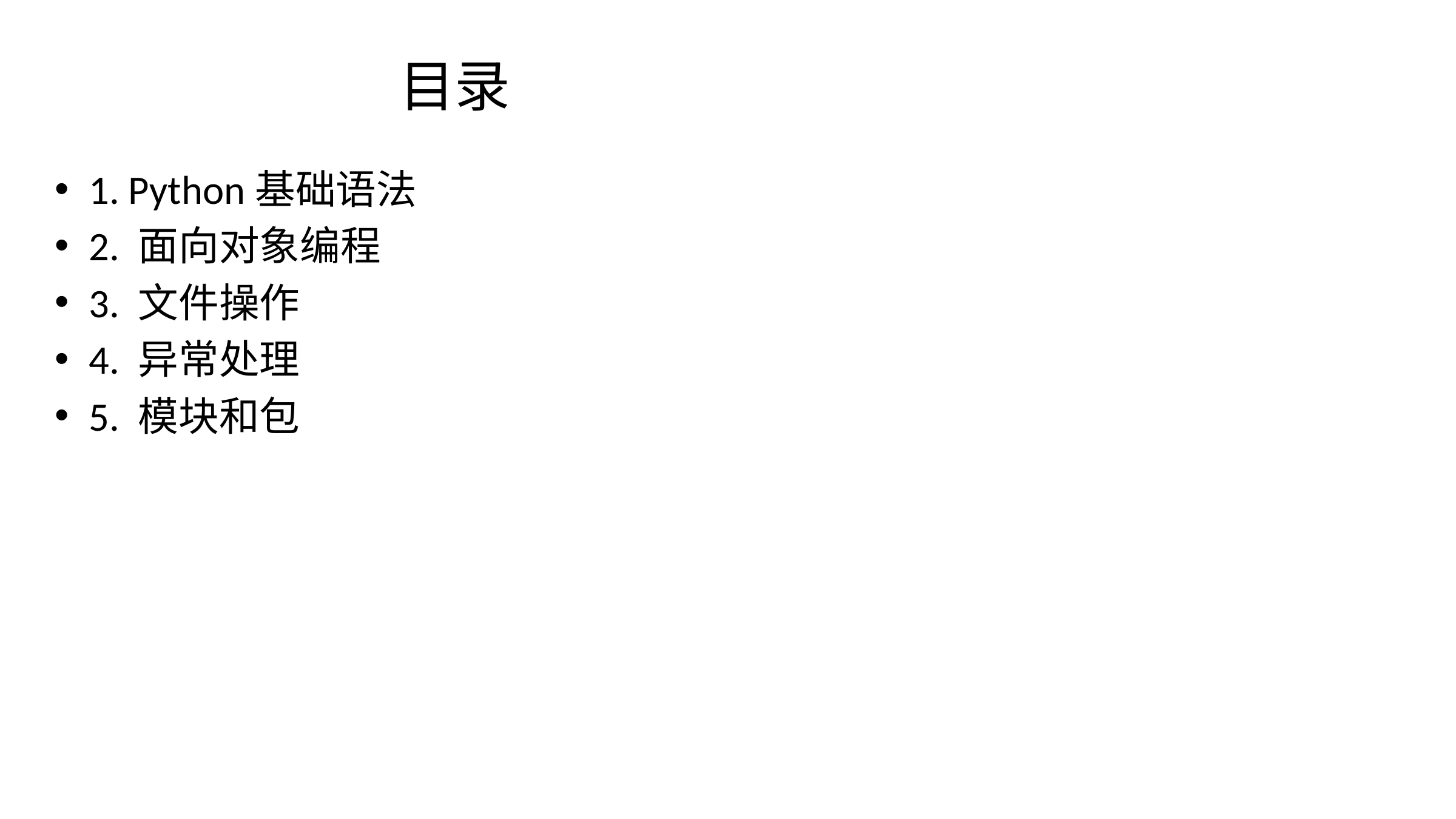

# 目录
1. Python基础语法
2. 面向对象编程
3. 文件操作
4. 异常处理
5. 模块和包